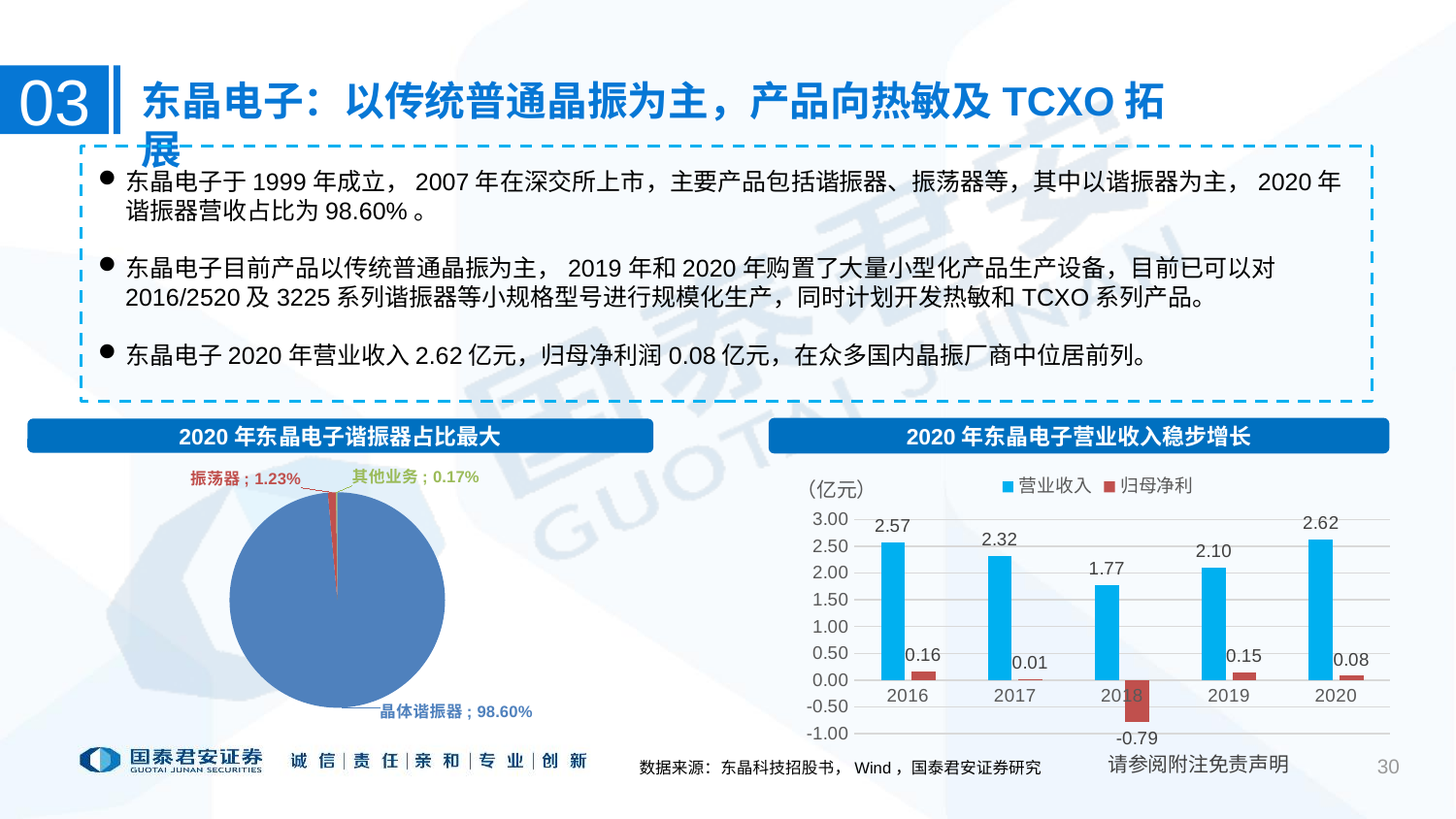

03

东晶电子：以传统普通晶振为主，产品向热敏及TCXO拓展

东晶电子于1999年成立，2007年在深交所上市，主要产品包括谐振器、振荡器等，其中以谐振器为主，2020年谐振器营收占比为98.60%。

东晶电子目前产品以传统普通晶振为主，2019年和2020年购置了大量小型化产品生产设备，目前已可以对2016/2520及3225系列谐振器等小规格型号进行规模化生产，同时计划开发热敏和TCXO系列产品。

东晶电子2020年营业收入2.62亿元，归母净利润0.08亿元，在众多国内晶振厂商中位居前列。
2020年东晶电子营业收入稳步增长
2020年东晶电子谐振器占比最大

### Chart

| Category |  |
|---|---|
| 晶体谐振器 | 0.986 |
| 振荡器 | 0.0123 |
| 其他业务 | 0.0017 |

### Chart

| Category | 营业收入 | 归母净利 |
|---|---|---|
| 2016 | 2.5716703531 | 0.16 |
| 2017 | 2.3212618222 | 0.01 |
| 2018 | 1.7727957906 | -0.79 |
| 2019 | 2.1038345505000002 | 0.15 |
| 2020 | 2.6240424396 | 0.08 |
（亿元）
数据来源：东晶科技招股书，Wind，国泰君安证券研究